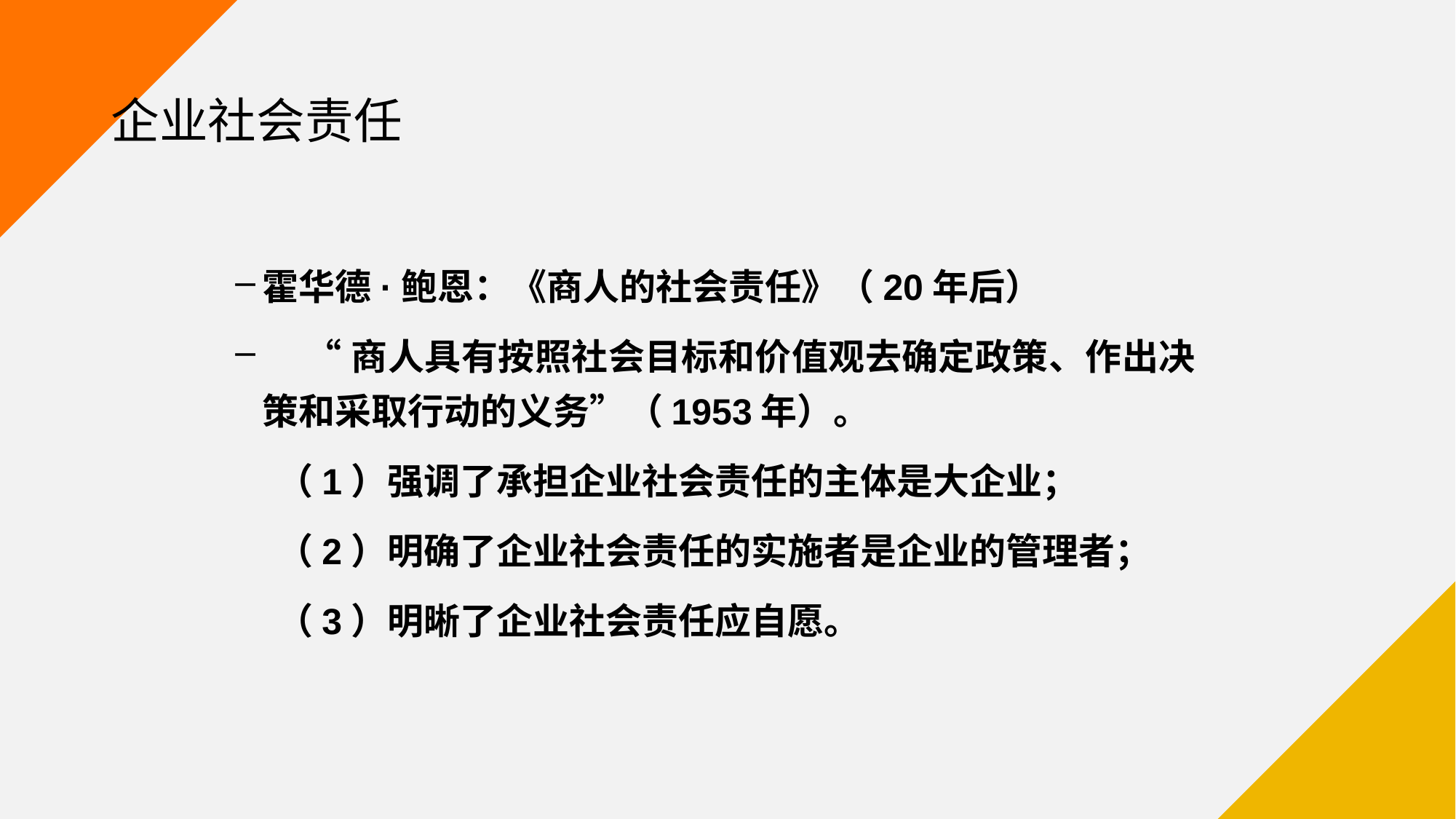

# 企业社会责任
霍华德·鲍恩：《商人的社会责任》（20年后）
     “商人具有按照社会目标和价值观去确定政策、作出决策和采取行动的义务”（1953年）。
    （1）强调了承担企业社会责任的主体是大企业；
    （2）明确了企业社会责任的实施者是企业的管理者；
    （3）明晰了企业社会责任应自愿。